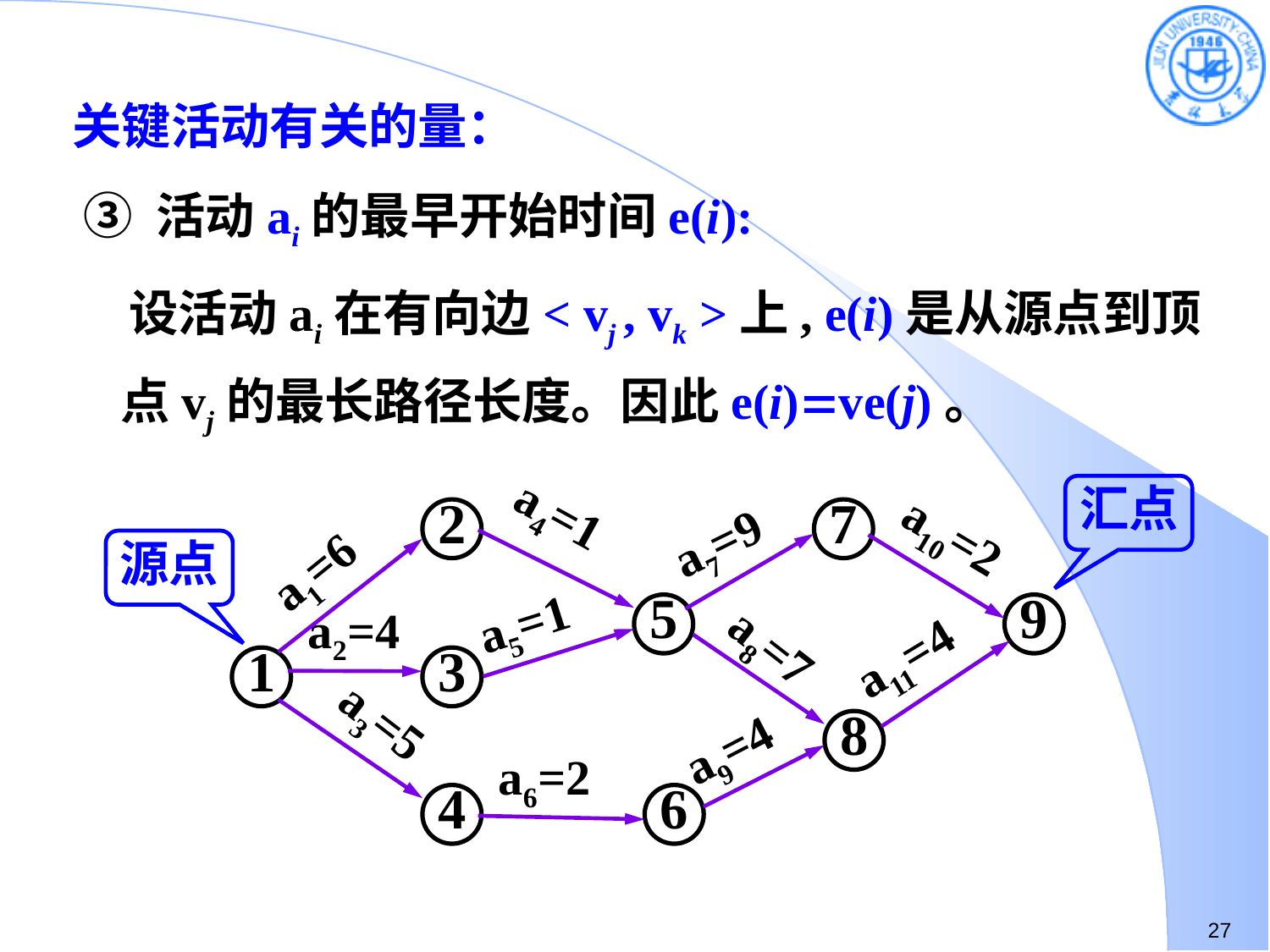

关键活动有关的量：
 ③ 活动ai的最早开始时间e(i):
    设活动ai在有向边< vj , vk >上, e(i)是从源点到顶点vj的最长路径长度。因此e(i)=ve(j)。
汇点

2

7

a7=9
a4=1
a10=2
a1=6
源点

5

9

a5=1
a2=4
a11=4
1

3

a8=7

8

a9=4

a3=5
a6=2

4

6